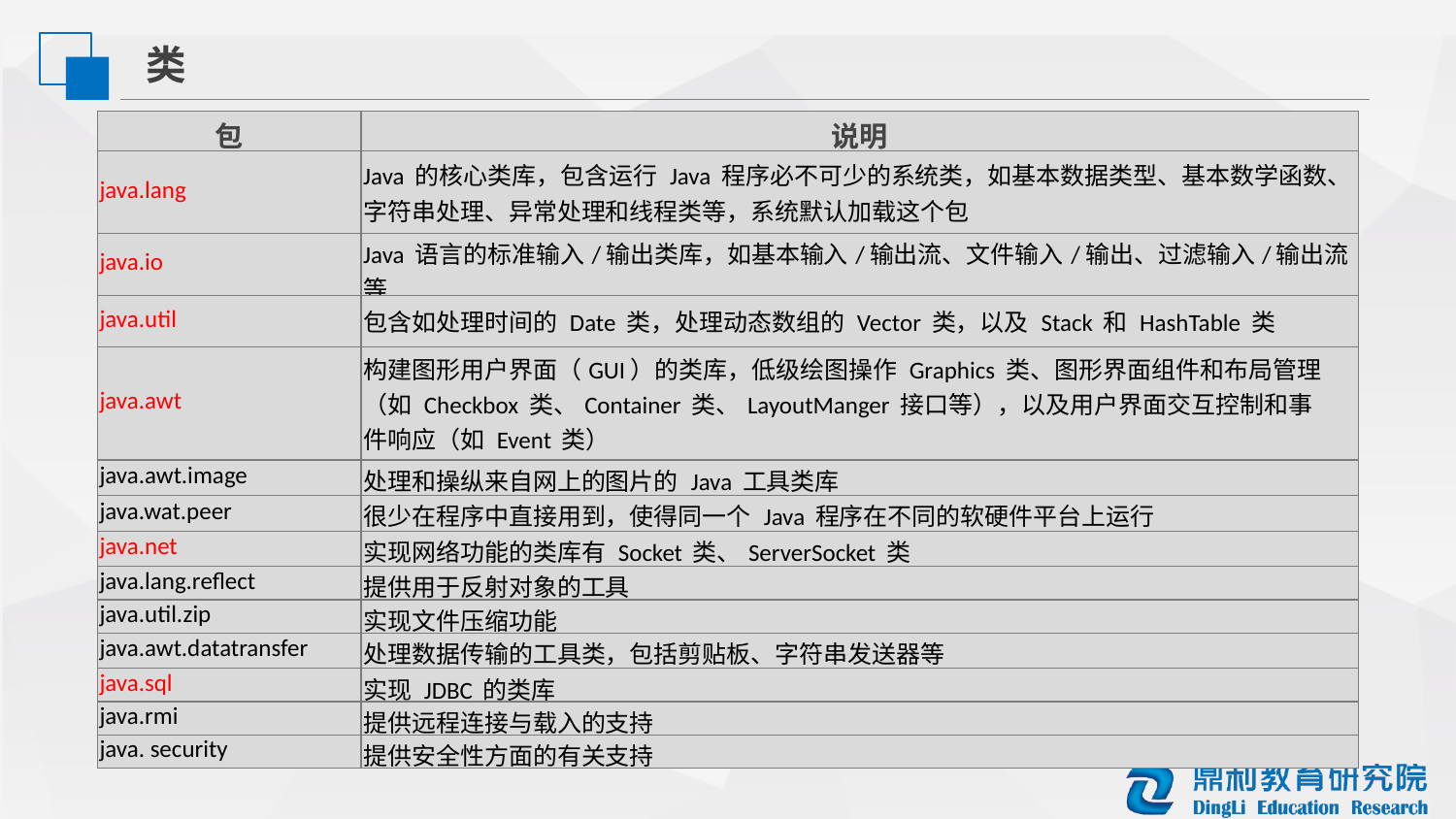

类
| 包 | 说明 |
| --- | --- |
| java.lang | Java 的核心类库，包含运行 Java 程序必不可少的系统类，如基本数据类型、基本数学函数、 字符串处理、异常处理和线程类等，系统默认加载这个包 |
| java.io | Java 语言的标准输入/输出类库，如基本输入/输出流、文件输入/输出、过滤输入/输出流等 |
| java.util | 包含如处理时间的 Date 类，处理动态数组的 Vector 类，以及 Stack 和 HashTable 类 |
| java.awt | 构建图形用户界面（GUI）的类库，低级绘图操作 Graphics 类、图形界面组件和布局管理 （如 Checkbox 类、Container 类、LayoutManger 接口等），以及用户界面交互控制和事 件响应（如 Event 类） |
| java.awt.image | 处理和操纵来自网上的图片的 Java 工具类库 |
| java.wat.peer | 很少在程序中直接用到，使得同一个 Java 程序在不同的软硬件平台上运行 |
| java.net | 实现网络功能的类库有 Socket 类、ServerSocket 类 |
| java.lang.reflect | 提供用于反射对象的工具 |
| java.util.zip | 实现文件压缩功能 |
| java.awt.datatransfer | 处理数据传输的工具类，包括剪贴板、字符串发送器等 |
| java.sql | 实现 JDBC 的类库 |
| java.rmi | 提供远程连接与载入的支持 |
| java. security | 提供安全性方面的有关支持 |